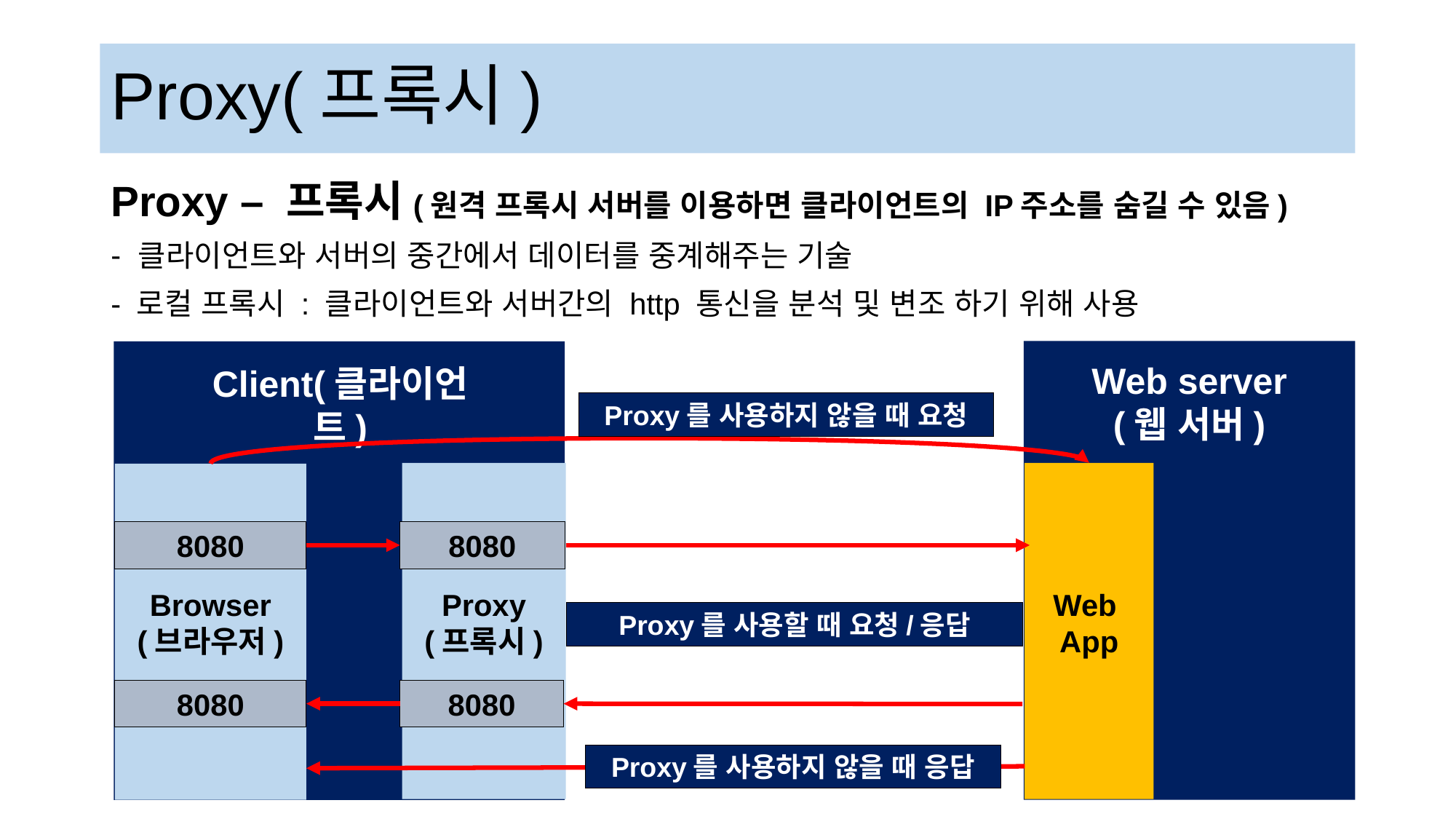

# Proxy(프록시)
Proxy – 프록시(원격 프록시 서버를 이용하면 클라이언트의 IP주소를 숨길 수 있음)
클라이언트와 서버의 중간에서 데이터를 중계해주는 기술
- 로컬 프록시 : 클라이언트와 서버간의 http 통신을 분석 및 변조 하기 위해 사용

Web server
(웹 서버)

Web
App

Client(클라이언트)
Proxy를 사용하지 않을 때 요청

8080
Proxy
(프록시)
8080

8080
Browser
(브라우저)
8080
Proxy를 사용할 때 요청/응답
Proxy를 사용하지 않을 때 응답